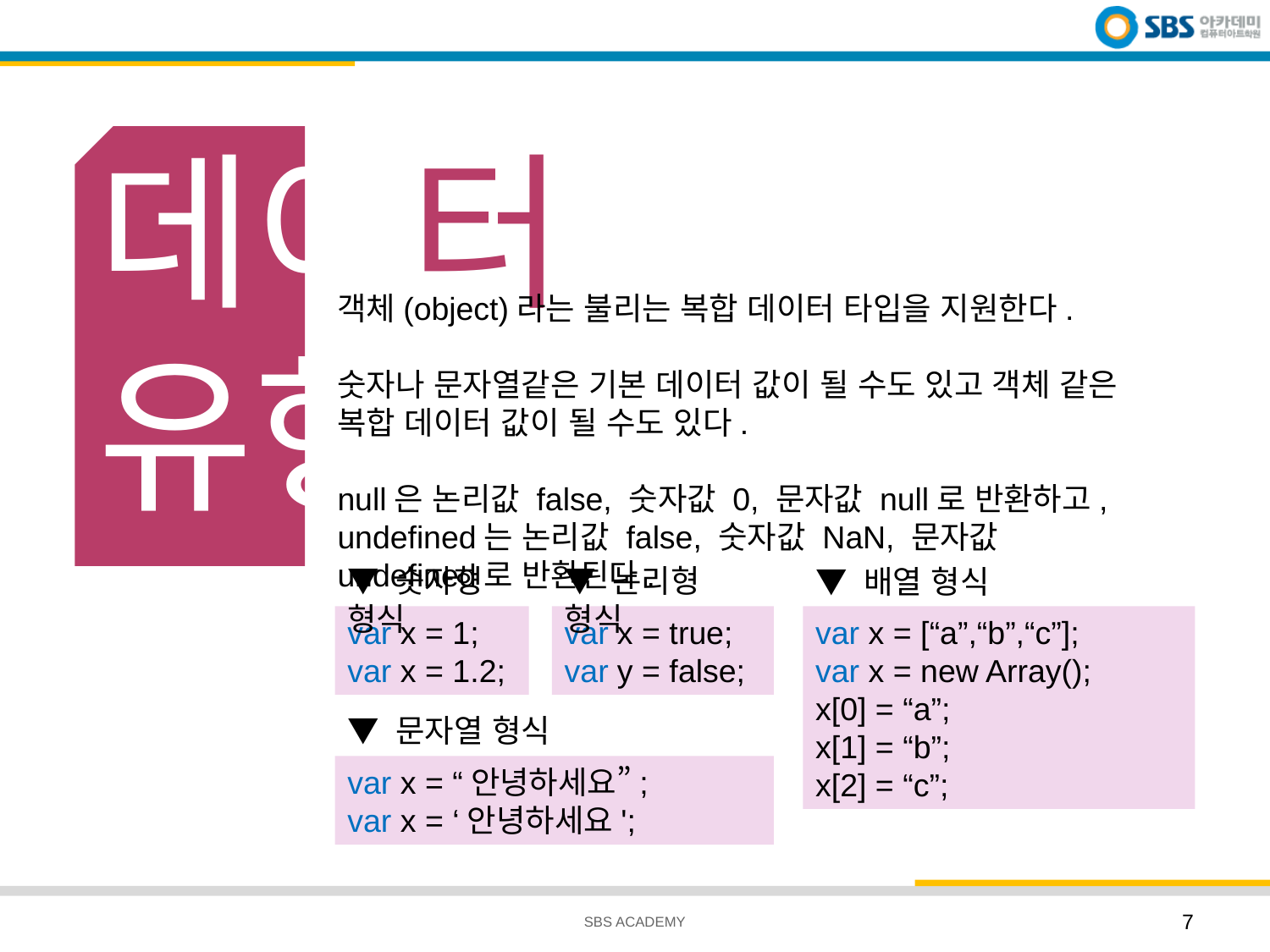

# 데이터 유형
객체(object)라는 불리는 복합 데이터 타입을 지원한다.
숫자나 문자열같은 기본 데이터 값이 될 수도 있고 객체 같은 복합 데이터 값이 될 수도 있다.
null은 논리값 false, 숫자값 0, 문자값 null로 반환하고,
undefined는 논리값 false, 숫자값 NaN, 문자값 undefined로 반환된다.
▼ 숫자형 형식
▼ 논리형 형식
▼ 배열 형식
var x = 1;
var x = 1.2;
var x = true;
var y = false;
var x = [“a”,“b”,“c”];
var x = new Array();
x[0] = “a”;
x[1] = “b”;
x[2] = “c”;
▼ 문자열 형식
var x = “안녕하세요”;
var x = ‘안녕하세요';
SBS ACADEMY
7